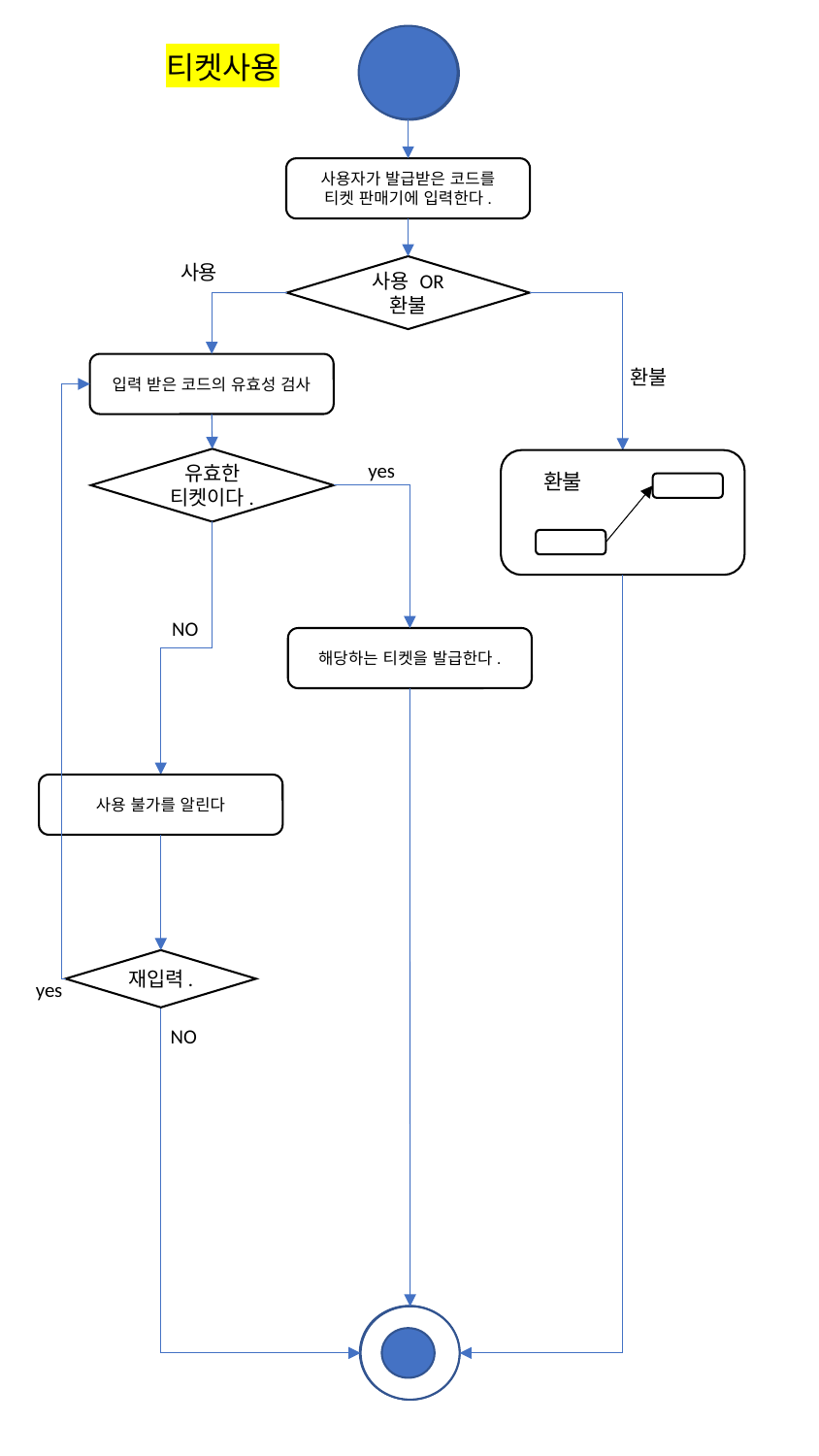

티켓사용
yes
사용자가 발급받은 코드를 티켓 판매기에 입력한다.
사용
사용 OR 환불
입력 받은 코드의 유효성 검사
환불
유효한 티켓이다.
yes

환불

NO
해당하는 티켓을 발급한다.
사용 불가를 알린다
재입력.
yes
NO